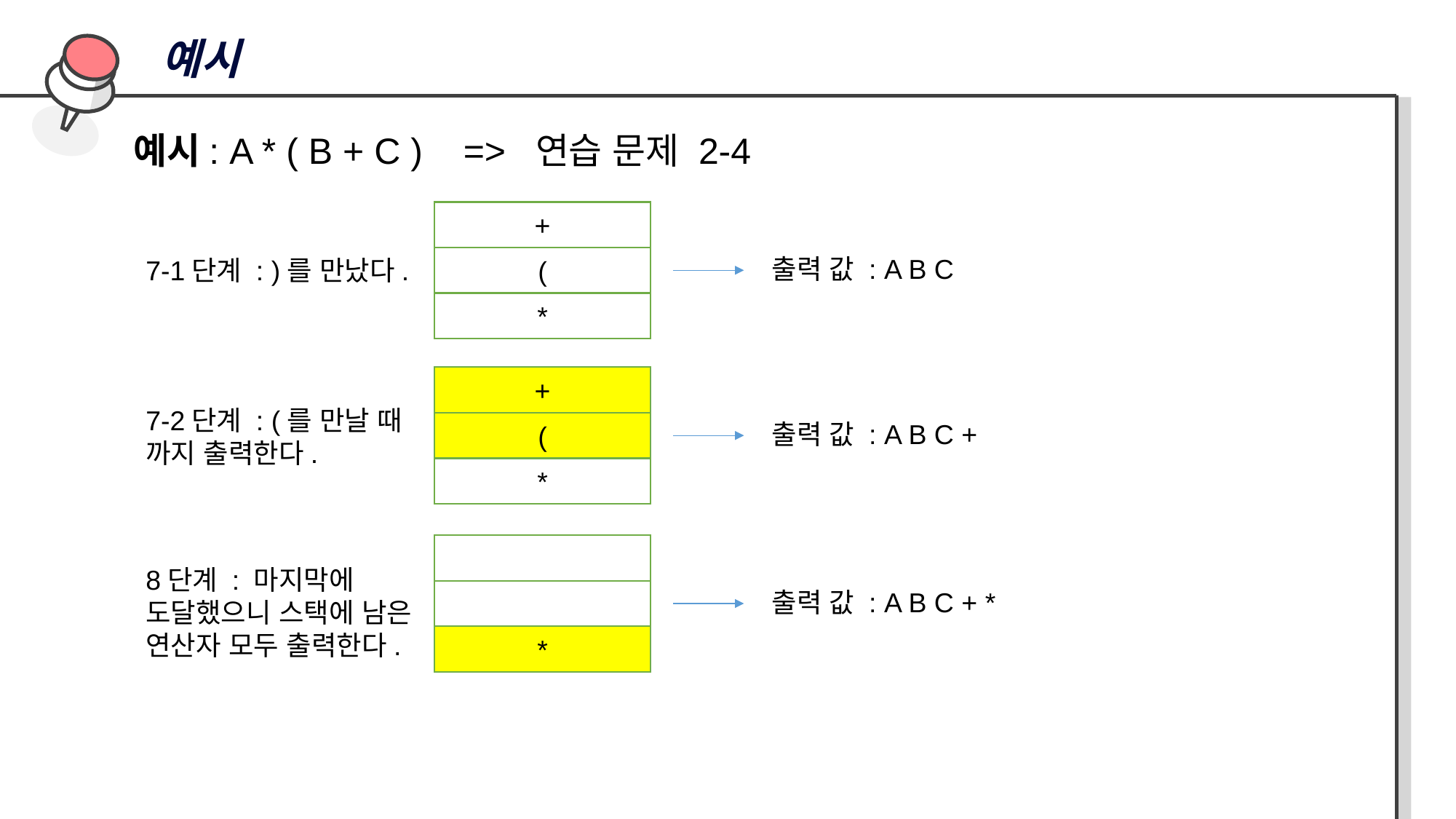

예시

예시: A * ( B + C )    =>  연습 문제 2-4
+
(
*
7-1단계 : )를 만났다.
출력 값 : A B C
+
(
*
7-2단계 : (를 만날 때    까지 출력한다.
출력 값 : A B C +

*
8단계 : 마지막에 도달했으니 스택에 남은 연산자 모두 출력한다.
출력 값 : A B C + *